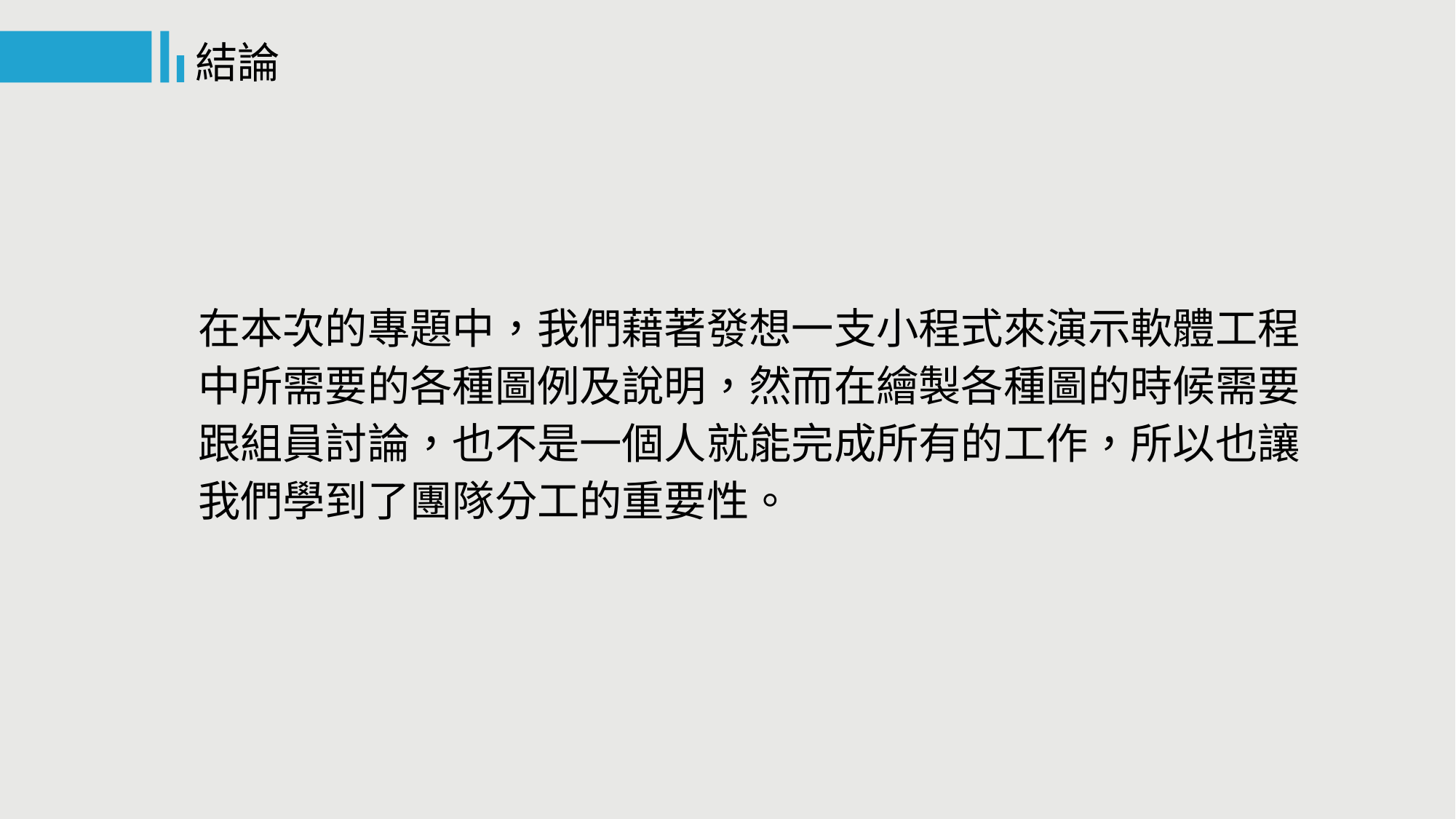

結論

在本次的專題中，我們藉著發想一支小程式來演示軟體工程中所需要的各種圖例及說明，然而在繪製各種圖的時候需要跟組員討論，也不是一個人就能完成所有的工作，所以也讓我們學到了團隊分工的重要性。